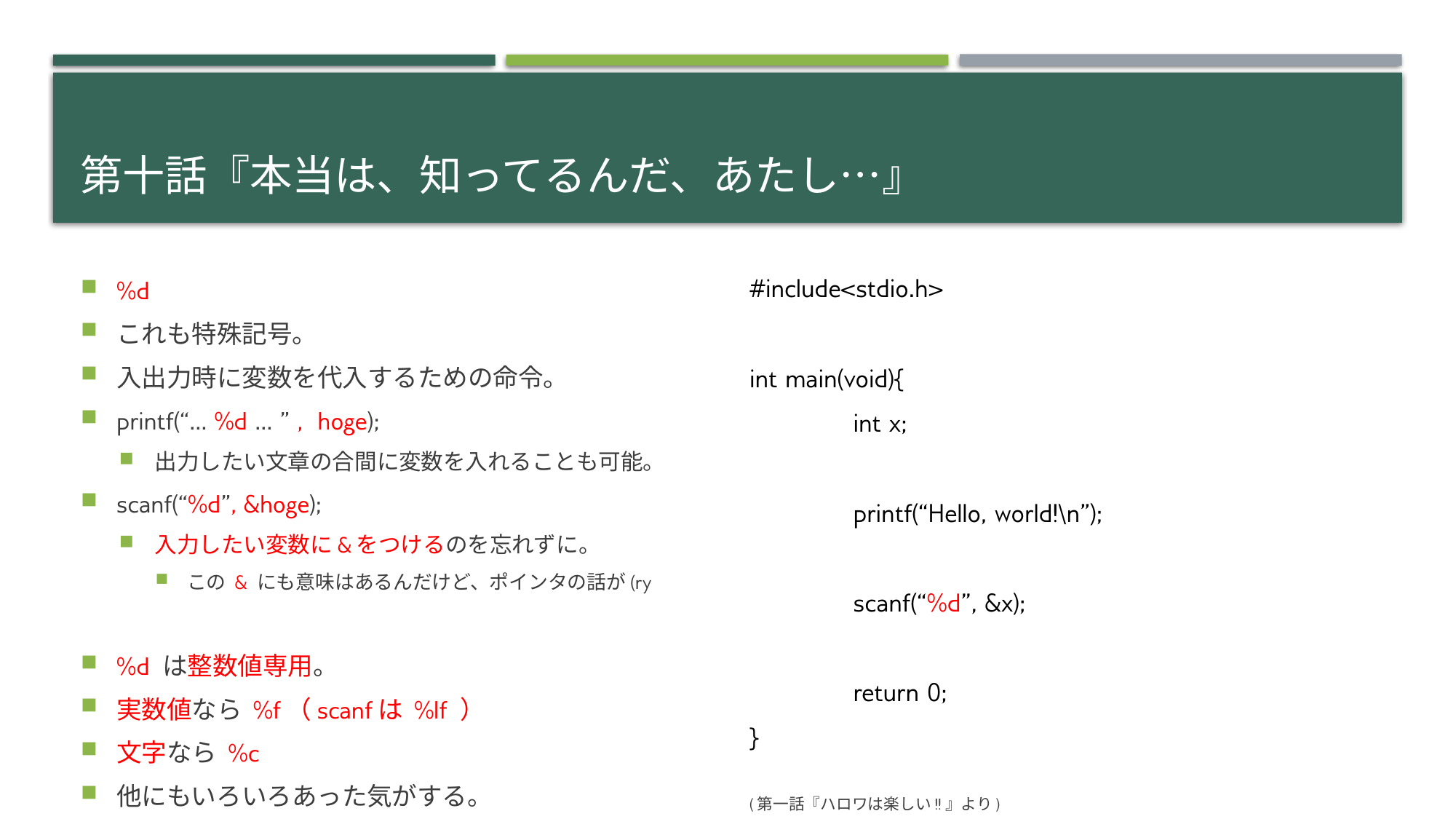

# 第十話『本当は、知ってるんだ、あたし…』
%d
これも特殊記号。
入出力時に変数を代入するための命令。
printf(“… %d … ” ,  hoge);
出力したい文章の合間に変数を入れることも可能。
scanf(“%d”, &hoge);
入力したい変数に&をつけるのを忘れずに。
この & にも意味はあるんだけど、ポインタの話が(ry

%d は整数値専用。
実数値なら %f（scanfは %lf ）
文字なら %c
他にもいろいろあった気がする。
#include<stdio.h>

int main(void){
	int x;

	printf(“Hello, world!\n”);

	scanf(“%d”, &x);

	return 0;
}

(第一話『ハロワは楽しい!!』より)